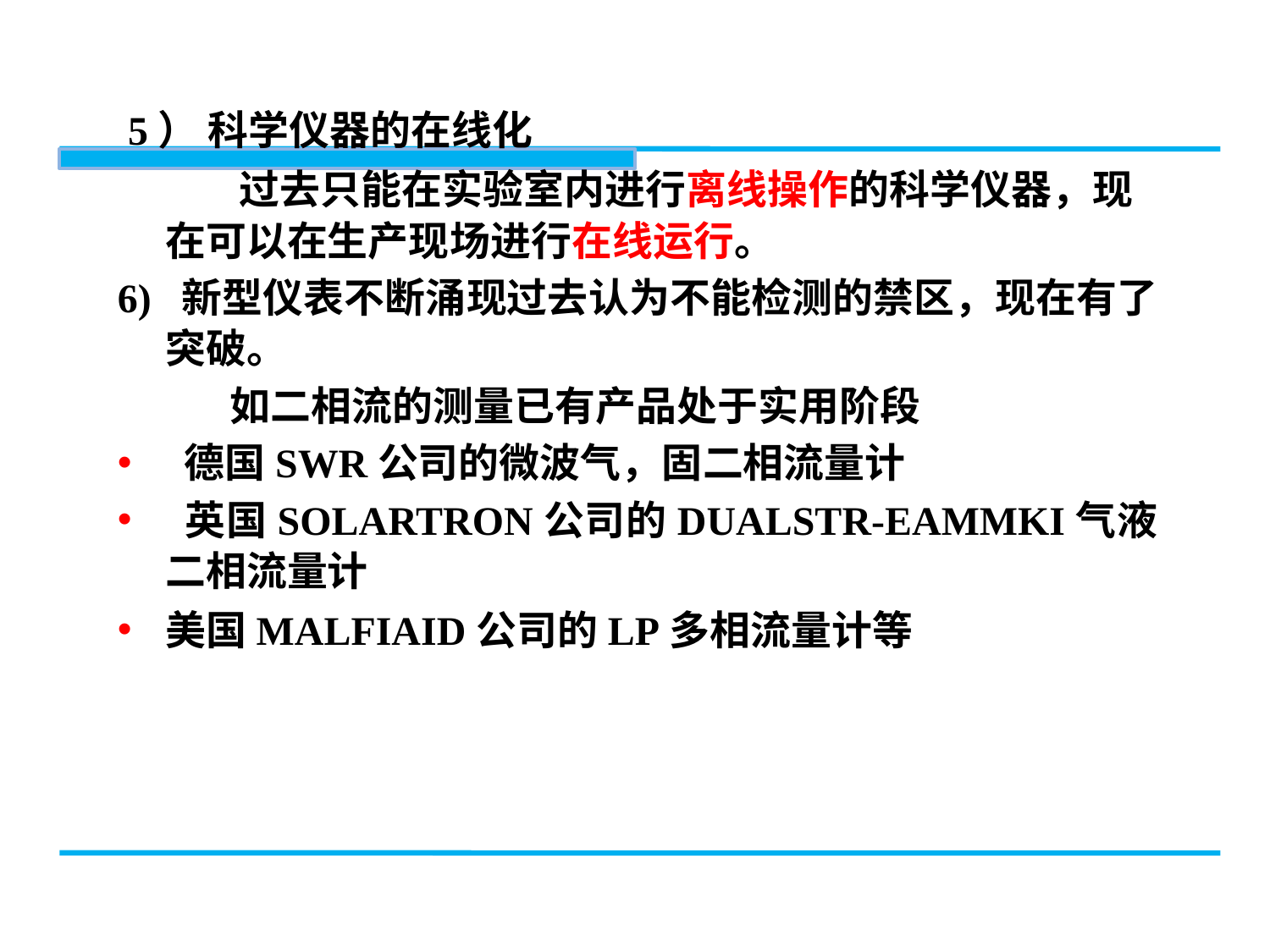

5） 科学仪器的在线化
            过去只能在实验室内进行离线操作的科学仪器，现在可以在生产现场进行在线运行。
6)  新型仪表不断涌现过去认为不能检测的禁区，现在有了突破。
           如二相流的测量已有产品处于实用阶段
 德国SWR公司的微波气，固二相流量计
 英国SOLARTRON公司的DUALSTR-EAMMKI气液二相流量计
美国MALFIAID公司的LP多相流量计等